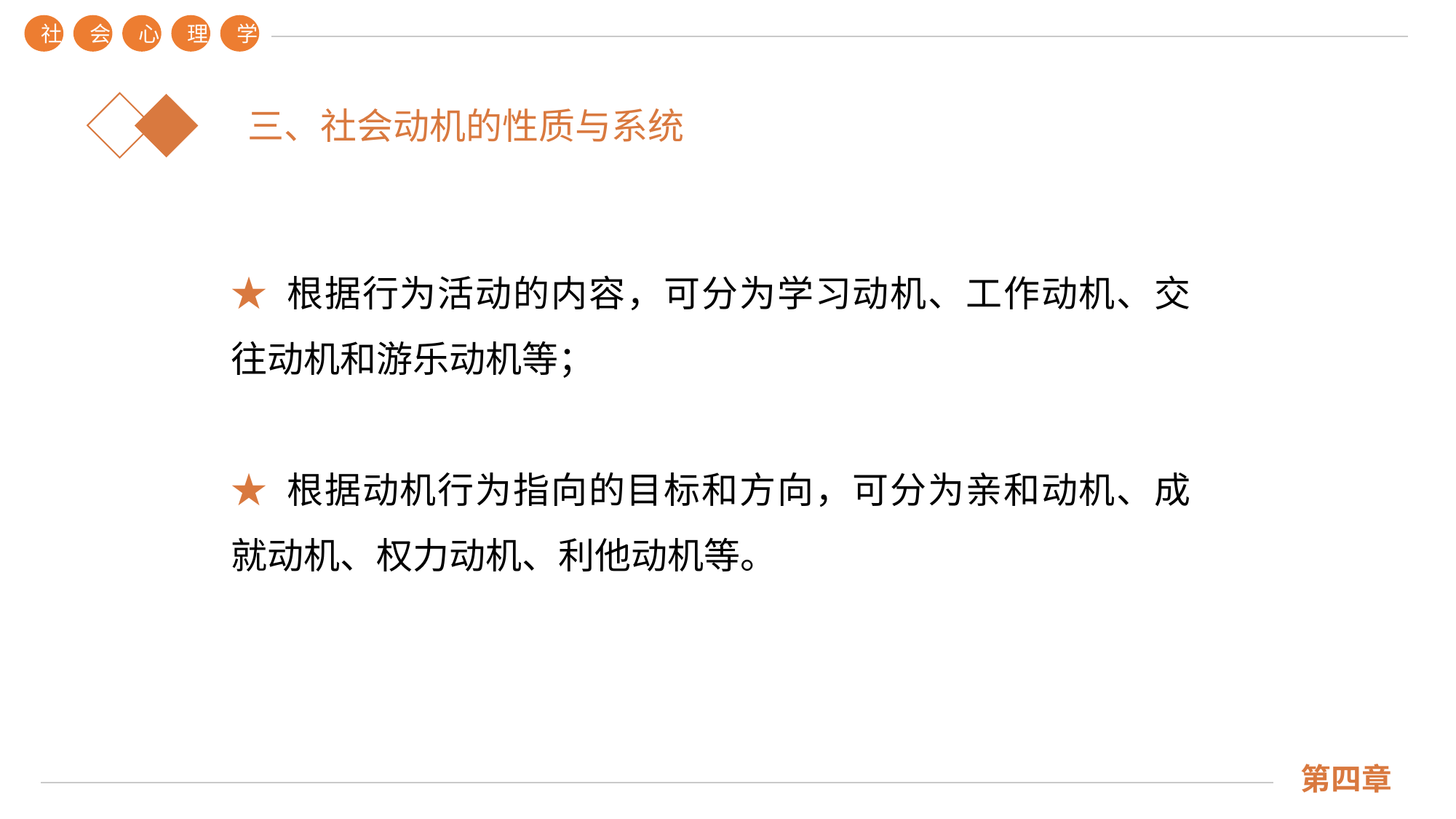

社
会
心
理
学

三、社会动机的性质与系统

★ 根据行为活动的内容，可分为学习动机、工作动机、交往动机和游乐动机等；

★ 根据动机行为指向的目标和方向，可分为亲和动机、成就动机、权力动机、利他动机等。

第四章